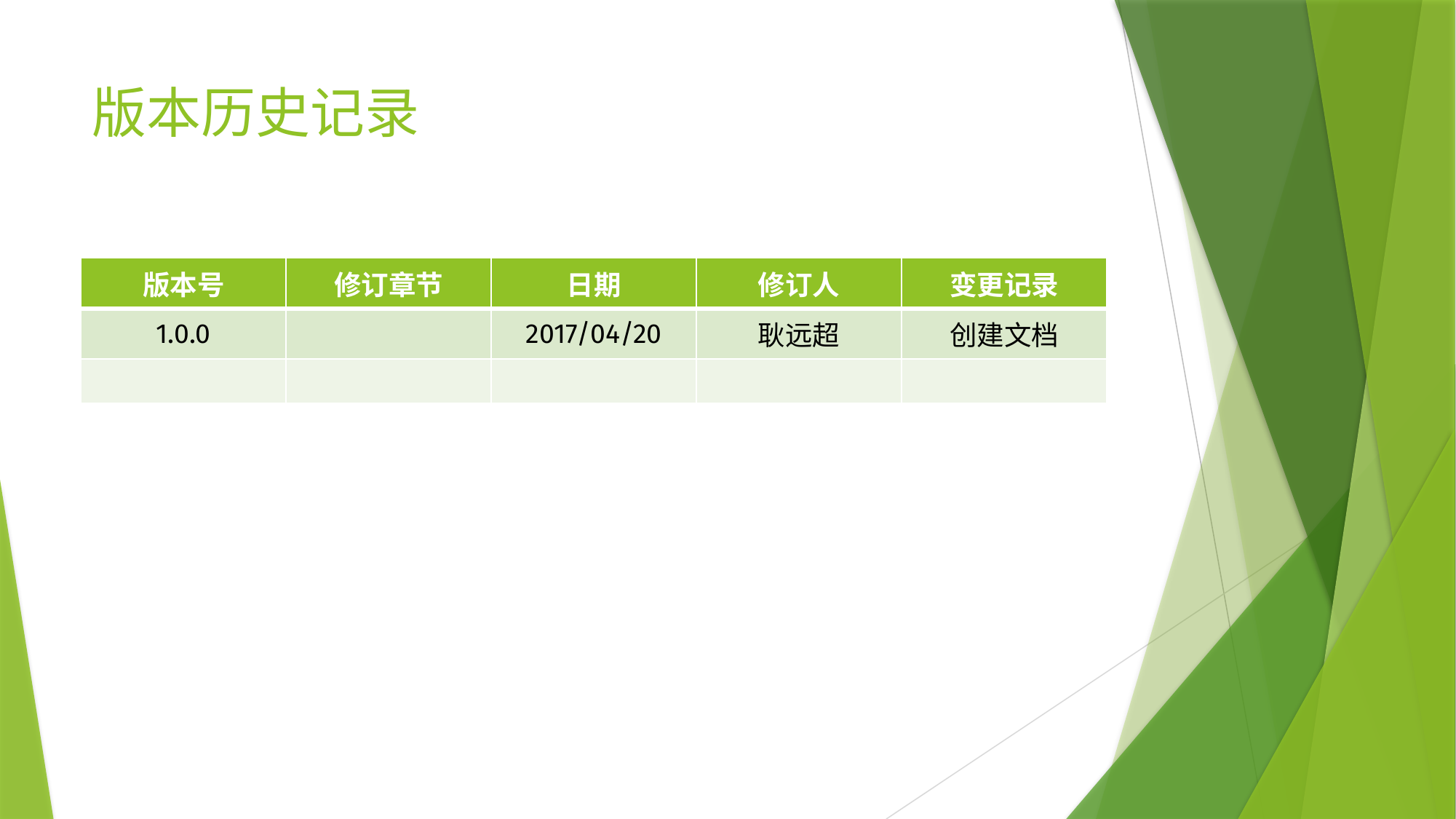

# 版本历史记录
| 版本号 | 修订章节 | 日期 | 修订人 | 变更记录 |
| --- | --- | --- | --- | --- |
| 1.0.0 |  | 2017/04/20 | 耿远超 | 创建文档 |
|  |  |  |  |  |